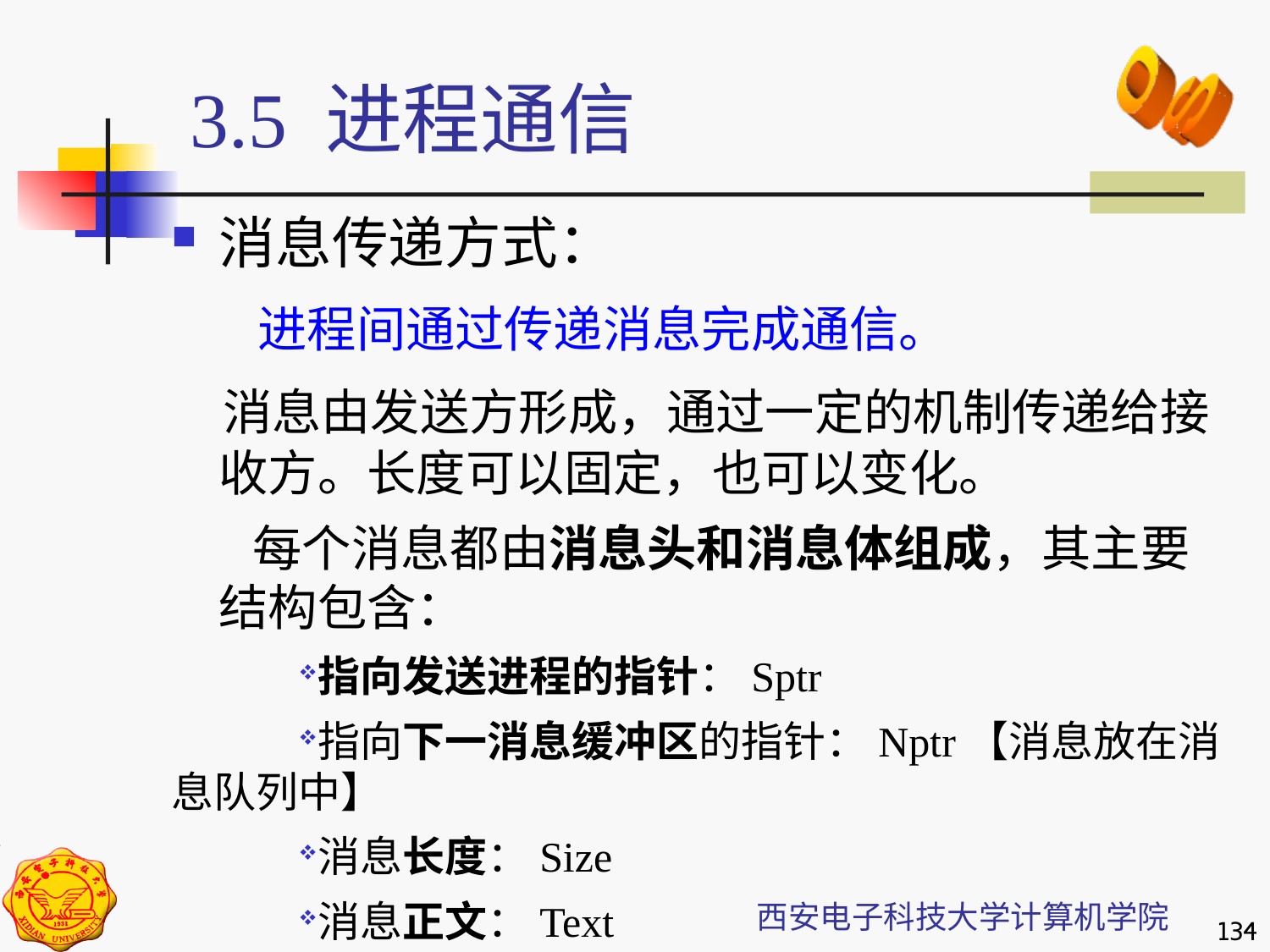

3.5 进程通信
消息传递方式：
	  进程间通过传递消息完成通信。
   消息由发送方形成，通过一定的机制传递给接收方。长度可以固定，也可以变化。
	  每个消息都由消息头和消息体组成，其主要结构包含：
指向发送进程的指针：Sptr
指向下一消息缓冲区的指针：Nptr【消息放在消息队列中】
消息长度：Size
消息正文：Text
134